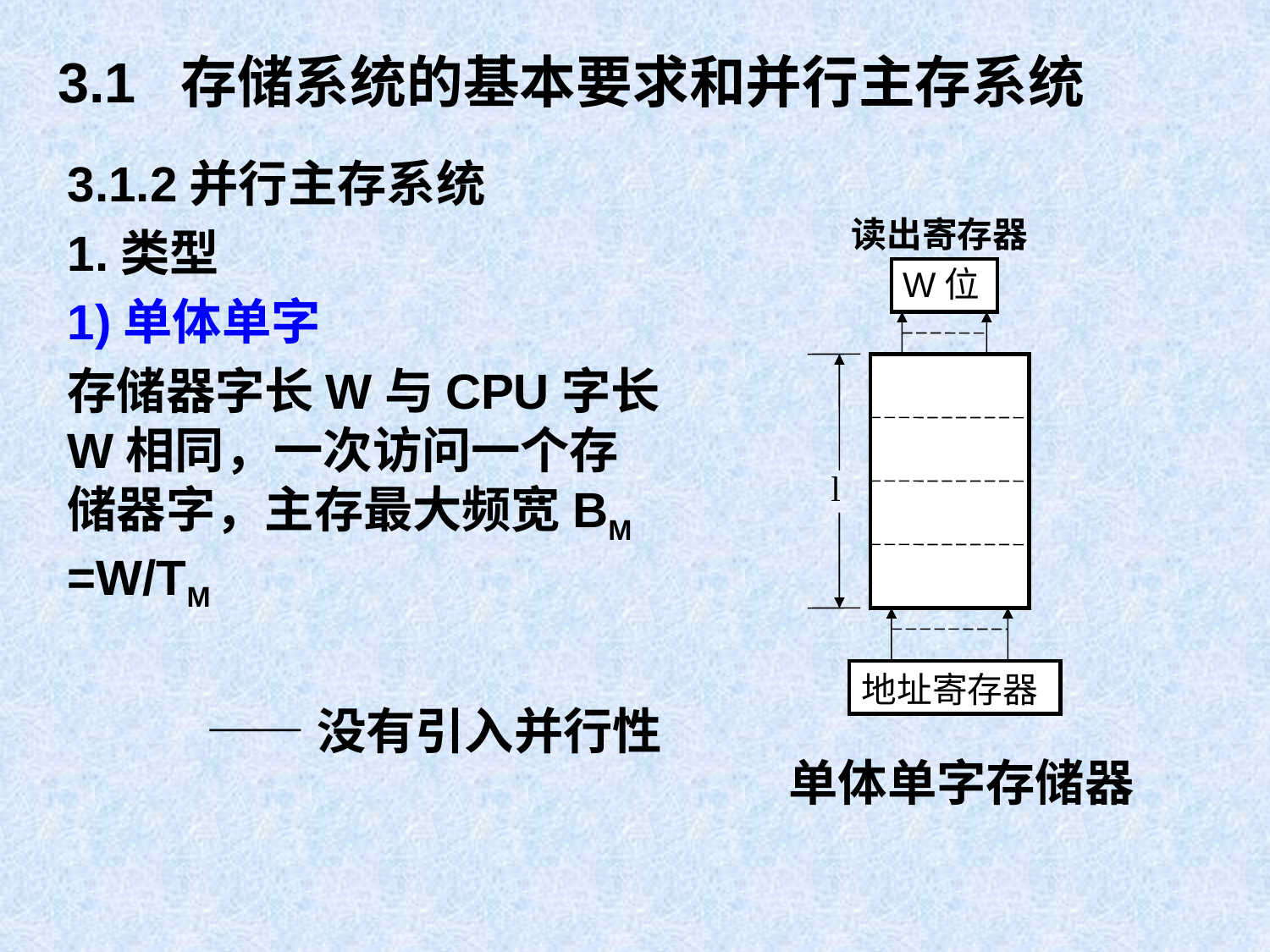

# 3.1  存储系统的基本要求和并行主存系统
3.1.2并行主存系统
1.类型
1)单体单字
存储器字长W与CPU字长W相同，一次访问一个存储器字，主存最大频宽BM =W/TM

——没有引入并行性
读出寄存器
W位

l

地址寄存器
单体单字存储器